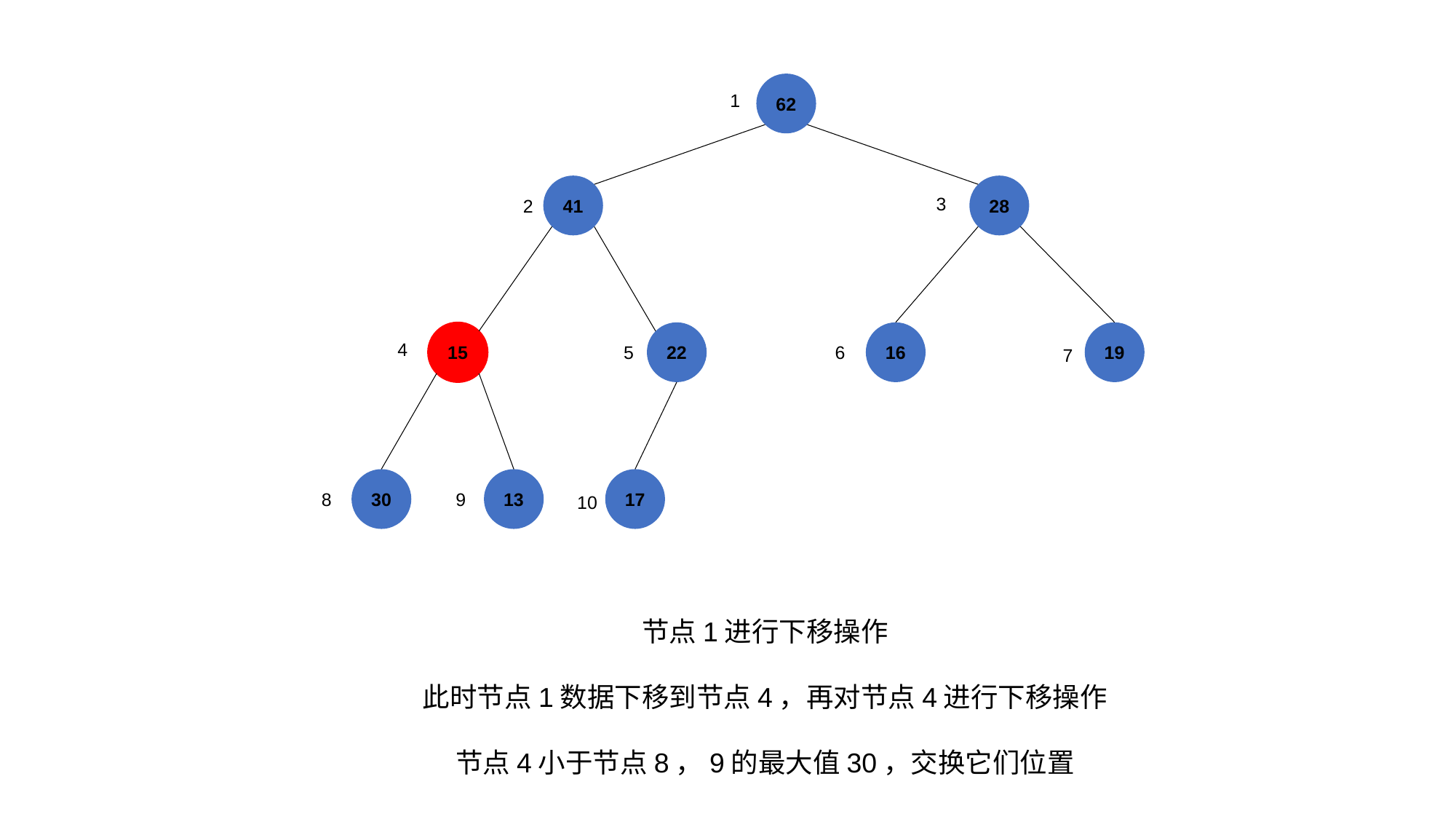

62
1
41
28
3
2
15
22
16
19
4
5
6
7
30
13
17
10
8
9
节点1进行下移操作

此时节点1数据下移到节点4，再对节点4进行下移操作

节点4小于节点8，9的最大值30，交换它们位置